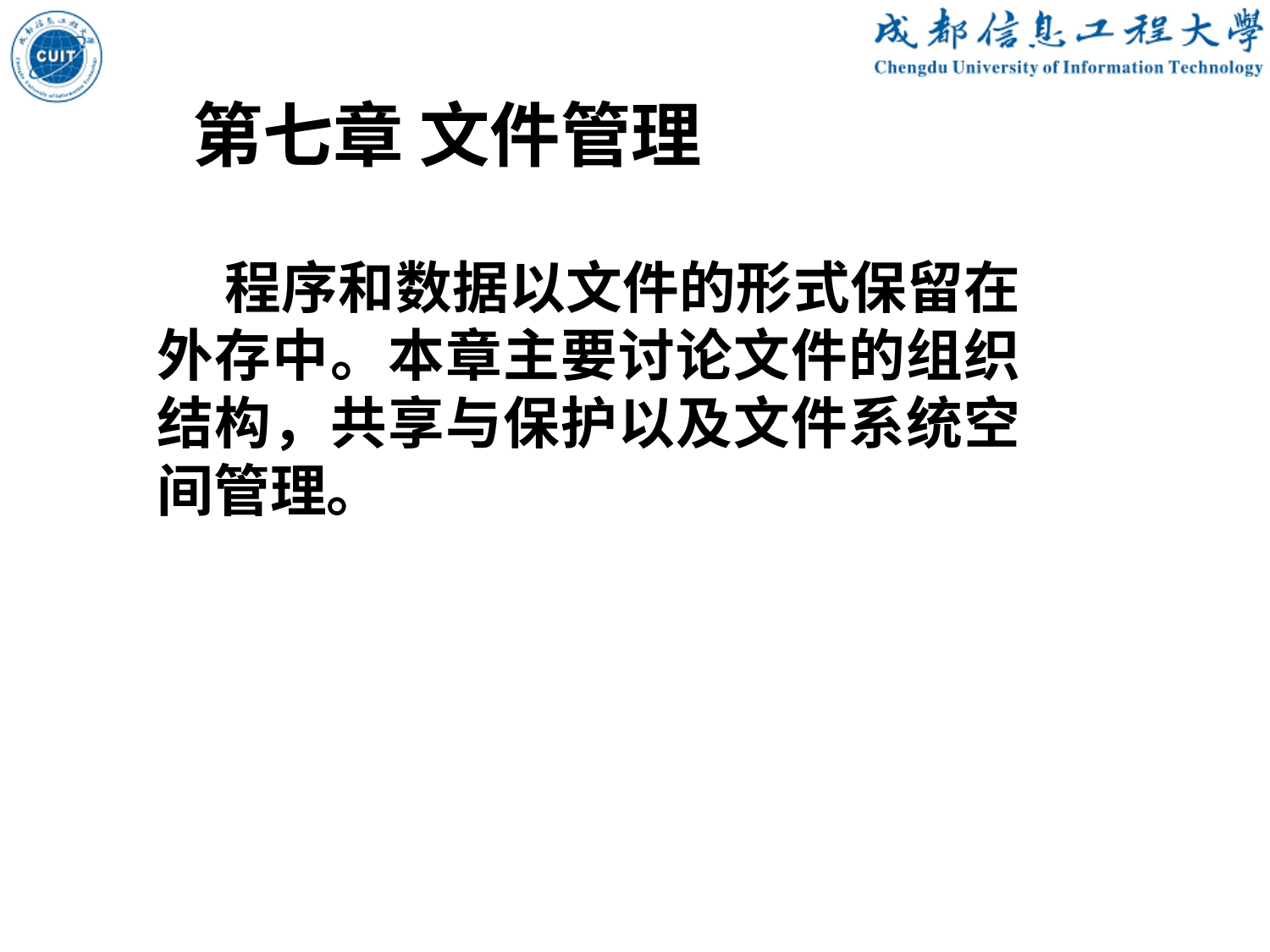

第七章 文件管理
    程序和数据以文件的形式保留在外存中。本章主要讨论文件的组织结构，共享与保护以及文件系统空间管理。